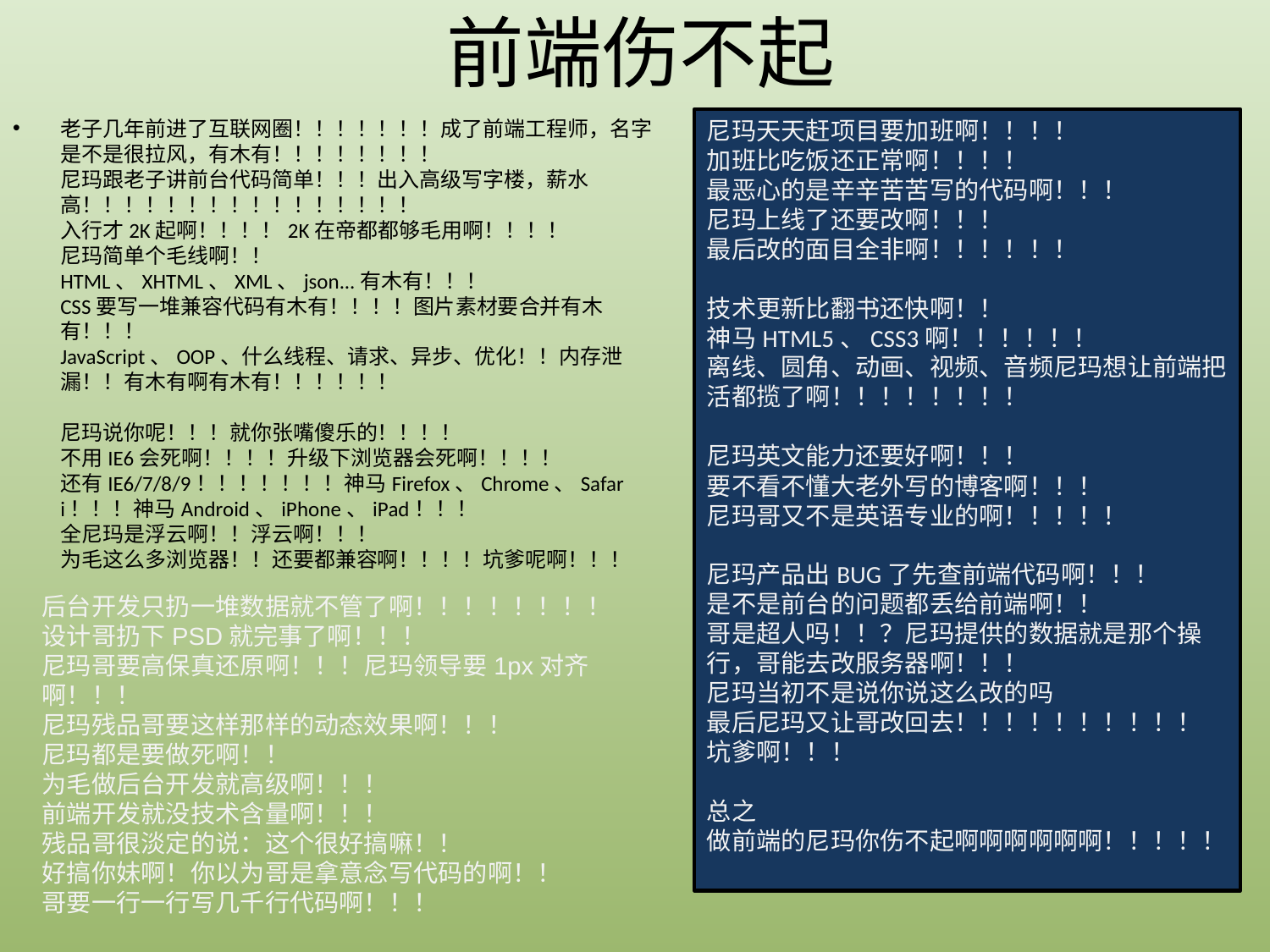

# 前端伤不起
老子几年前进了互联网圈！！！！！！！成了前端工程师，名字是不是很拉风，有木有！！！！！！！！ 
尼玛跟老子讲前台代码简单！！！出入高级写字楼，薪水高！！！！！！！！！！！！！！！！ 
入行才2K起啊！！！！2K在帝都都够毛用啊！！！！ 
尼玛简单个毛线啊！！ 
HTML、XHTML、XML、json...有木有！！！ 
CSS要写一堆兼容代码有木有！！！！图片素材要合并有木有！！！ 
JavaScript、OOP、什么线程、请求、异步、优化！！内存泄漏！！有木有啊有木有！！！！！！ 
尼玛说你呢！！！就你张嘴傻乐的！！！！ 
不用IE6会死啊！！！！升级下浏览器会死啊！！！！ 
还有IE6/7/8/9！！！！！！！神马Firefox、Chrome、Safari！！！神马Android、iPhone、iPad！！！ 
全尼玛是浮云啊！！浮云啊！！！ 
为毛这么多浏览器！！还要都兼容啊！！！！坑爹呢啊！！！
尼玛天天赶项目要加班啊！！！！ 
加班比吃饭还正常啊！！！！ 
最恶心的是辛辛苦苦写的代码啊！！！ 
尼玛上线了还要改啊！！！ 
最后改的面目全非啊！！！！！！ 
技术更新比翻书还快啊！！ 
神马HTML5、CSS3啊！！！！！！ 
离线、圆角、动画、视频、音频尼玛想让前端把活都揽了啊！！！！！！！！ 
尼玛英文能力还要好啊！！！ 
要不看不懂大老外写的博客啊！！！ 
尼玛哥又不是英语专业的啊！！！！！ 
尼玛产品出BUG了先查前端代码啊！！！ 
是不是前台的问题都丢给前端啊！！ 
哥是超人吗！！？尼玛提供的数据就是那个操行，哥能去改服务器啊！！！ 
尼玛当初不是说你说这么改的吗 
最后尼玛又让哥改回去！！！！！！！！！！ 
坑爹啊！！！ 
总之 
做前端的尼玛你伤不起啊啊啊啊啊啊！！！！！
后台开发只扔一堆数据就不管了啊！！！！！！！！ 
设计哥扔下PSD就完事了啊！！！ 
尼玛哥要高保真还原啊！！！尼玛领导要1px对齐啊！！！ 
尼玛残品哥要这样那样的动态效果啊！！！ 
尼玛都是要做死啊！！ 
为毛做后台开发就高级啊！！！ 
前端开发就没技术含量啊！！！ 
残品哥很淡定的说：这个很好搞嘛！！ 
好搞你妹啊！你以为哥是拿意念写代码的啊！！ 
哥要一行一行写几千行代码啊！！！